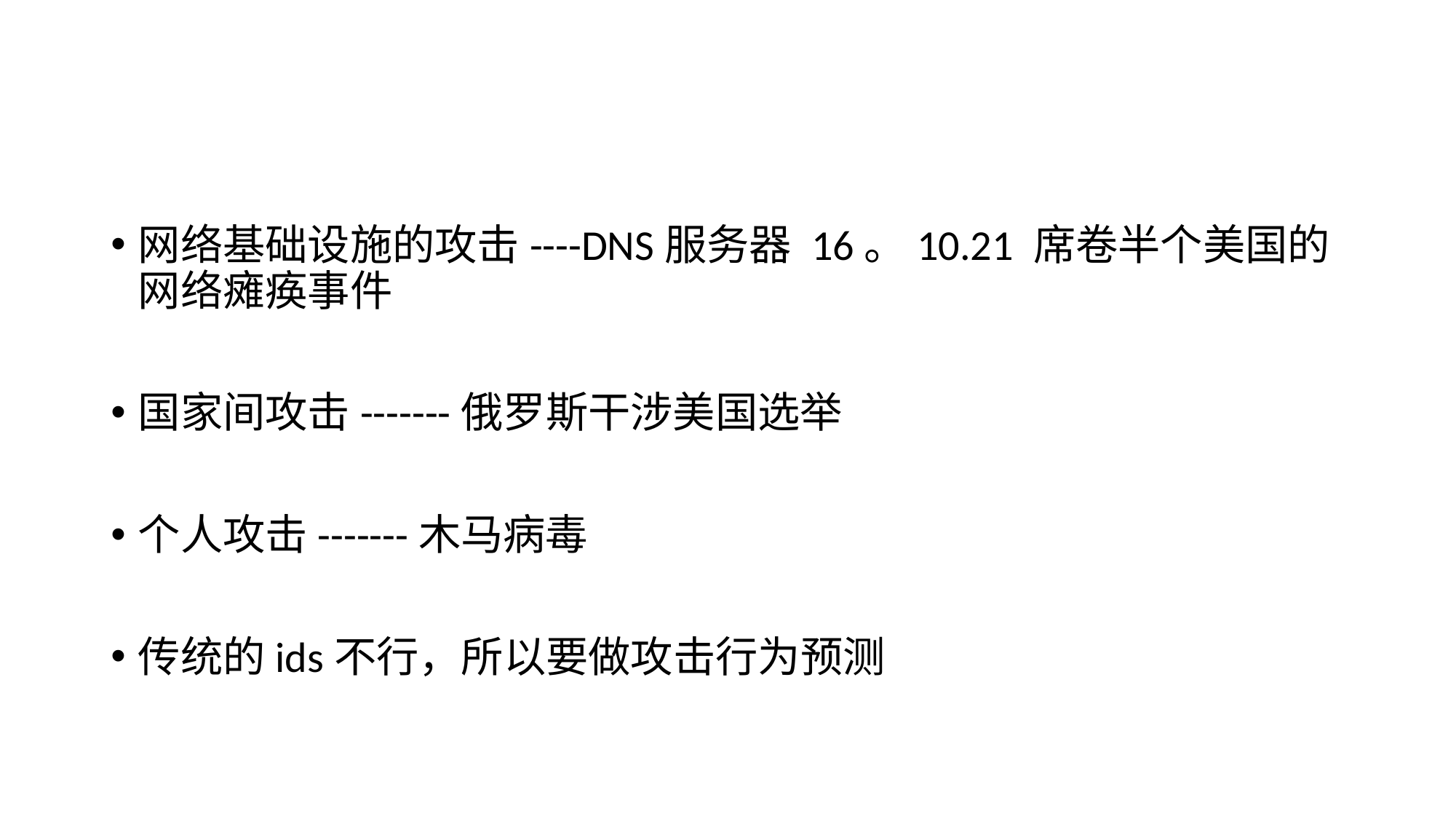

#
网络基础设施的攻击----DNS服务器 16。10.21 席卷半个美国的网络瘫痪事件

国家间攻击-------俄罗斯干涉美国选举

个人攻击-------木马病毒

传统的ids不行，所以要做攻击行为预测